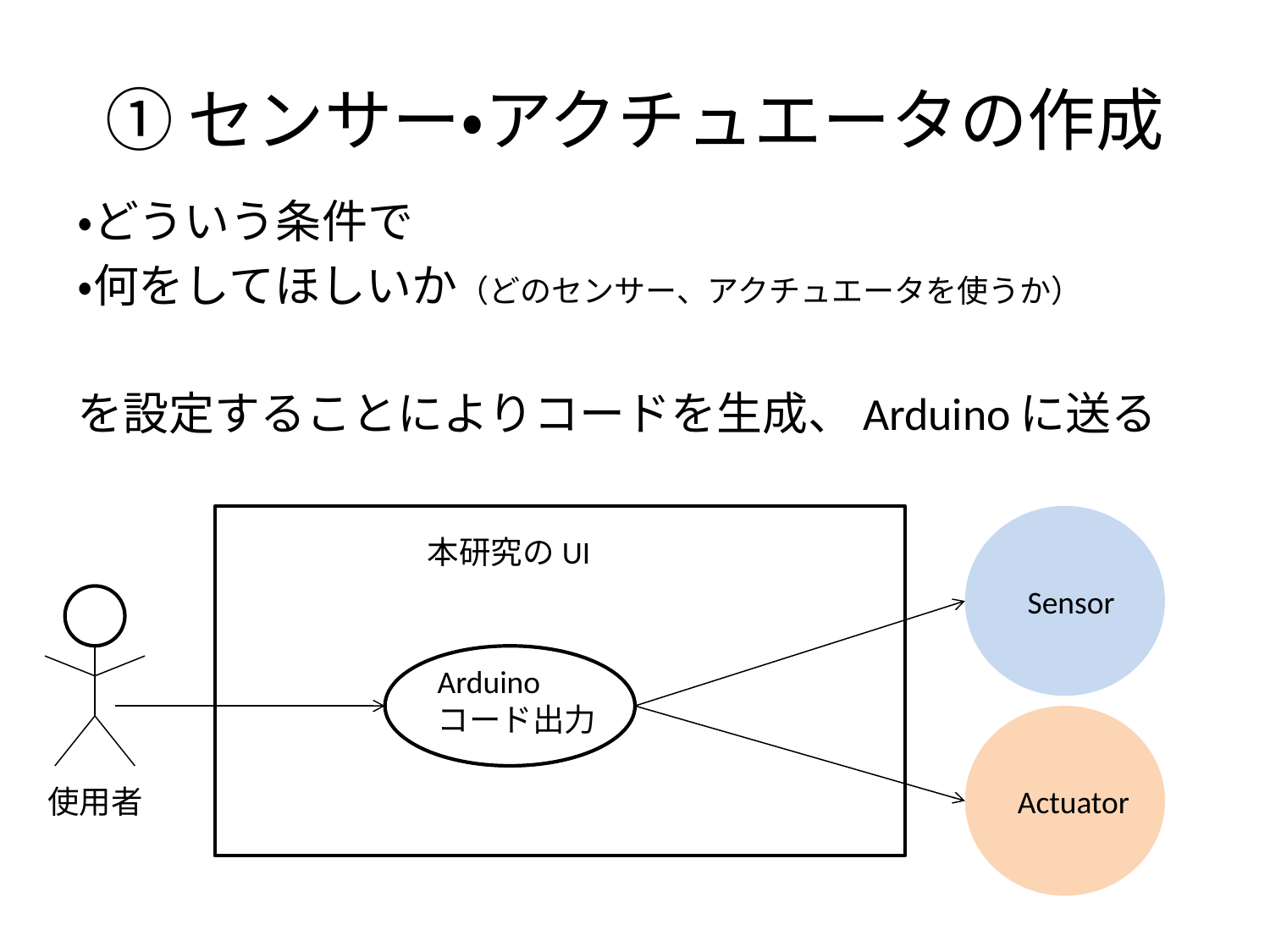

# ①センサー・アクチュエータの作成
・どういう条件で
・何をしてほしいか（どのセンサー、アクチュエータを使うか）

を設定することによりコードを生成、Arduinoに送る

本研究のUI
Sensor

Arduino
コード出力

使用者
Actuator